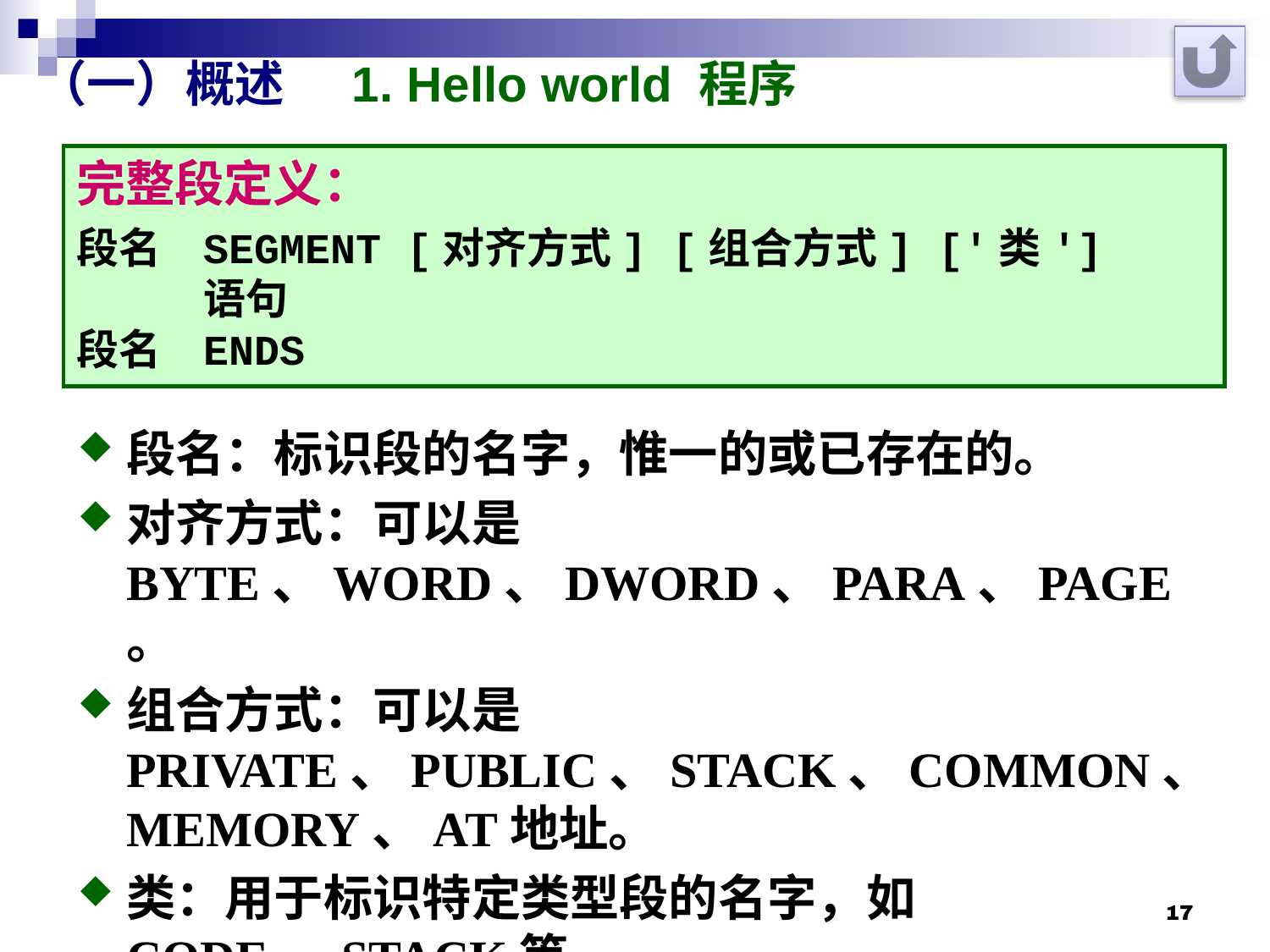

# （一）概述     1. Hello world 程序
完整段定义：
段名	SEGMENT [对齐方式] [组合方式] ['类']
    	语句
段名 	ENDS
段名：标识段的名字，惟一的或已存在的。
对齐方式：可以是
BYTE、WORD、DWORD、PARA、PAGE。
组合方式：可以是 PRIVATE、PUBLIC、STACK、COMMON、MEMORY、AT地址。
类：用于标识特定类型段的名字，如CODE、STACK等。
17